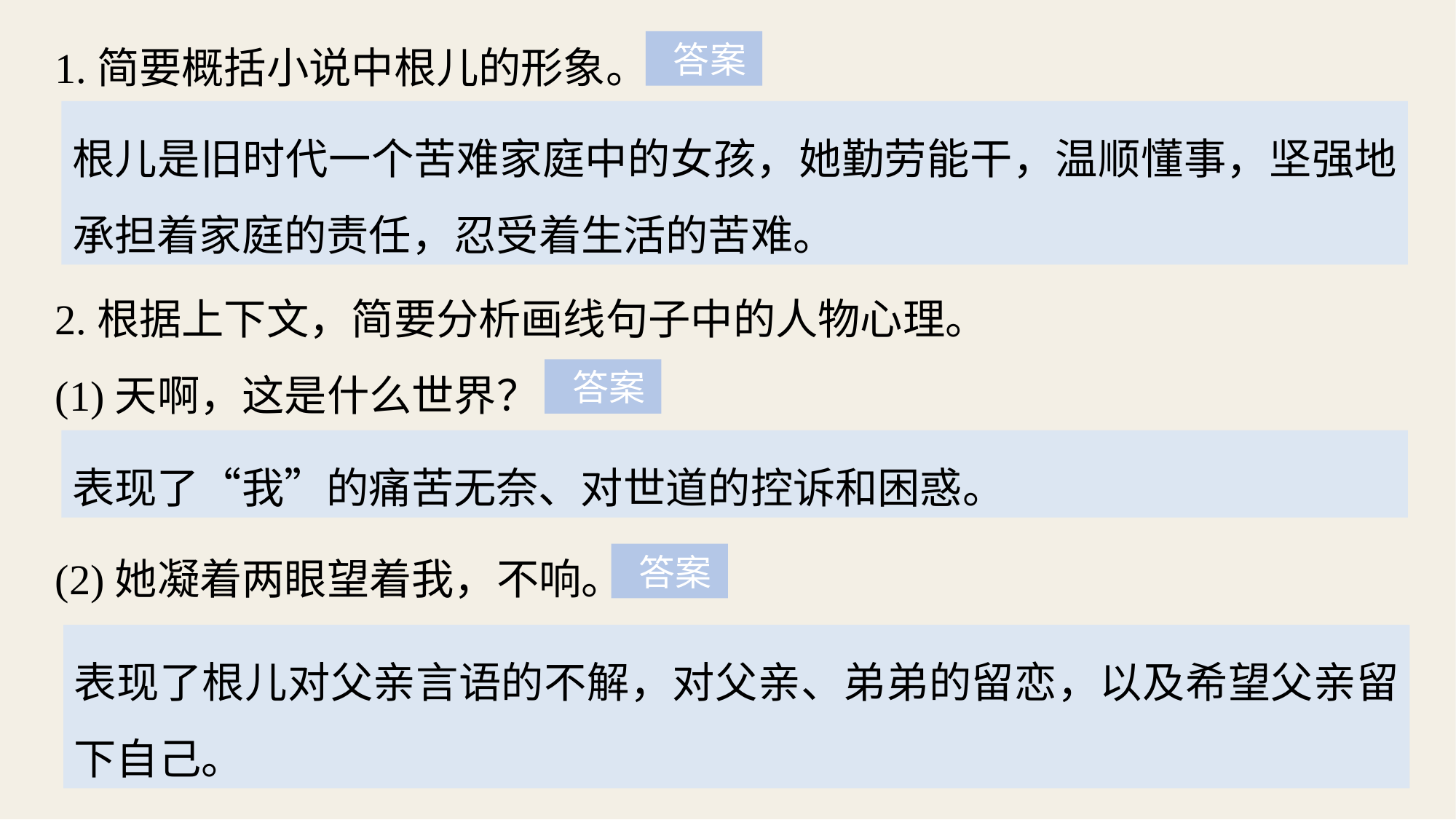

1.简要概括小说中根儿的形象。
 答案
根儿是旧时代一个苦难家庭中的女孩，她勤劳能干，温顺懂事，坚强地承担着家庭的责任，忍受着生活的苦难。
2.根据上下文，简要分析画线句子中的人物心理。
(1)天啊，这是什么世界？
 答案
表现了“我”的痛苦无奈、对世道的控诉和困惑。
(2)她凝着两眼望着我，不响。
 答案
表现了根儿对父亲言语的不解，对父亲、弟弟的留恋，以及希望父亲留下自己。